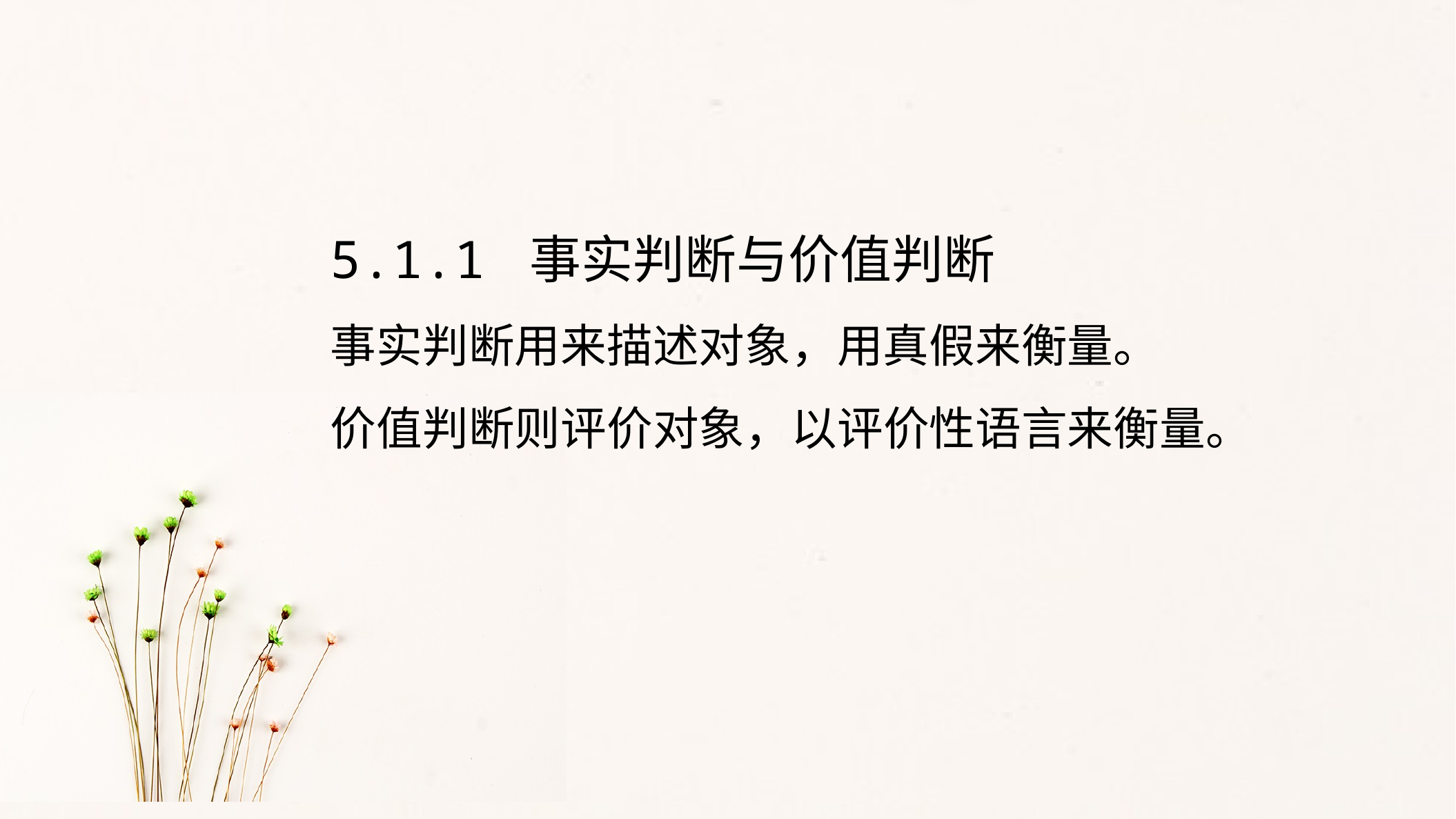

5.1.1 事实判断与价值判断
事实判断用来描述对象，用真假来衡量。
价值判断则评价对象，以评价性语言来衡量。